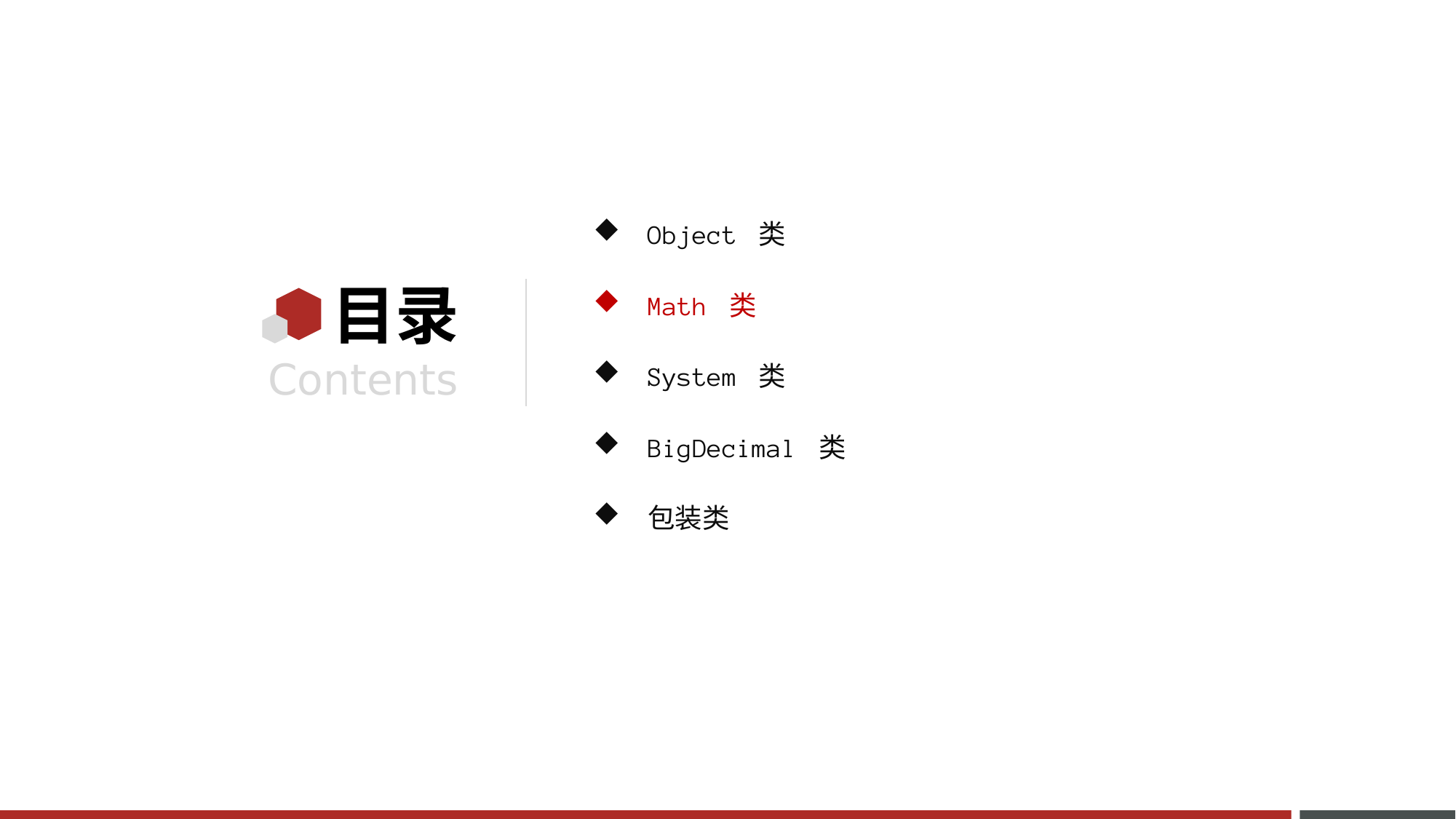

Object 类
Math 类
System 类
BigDecimal 类
包装类